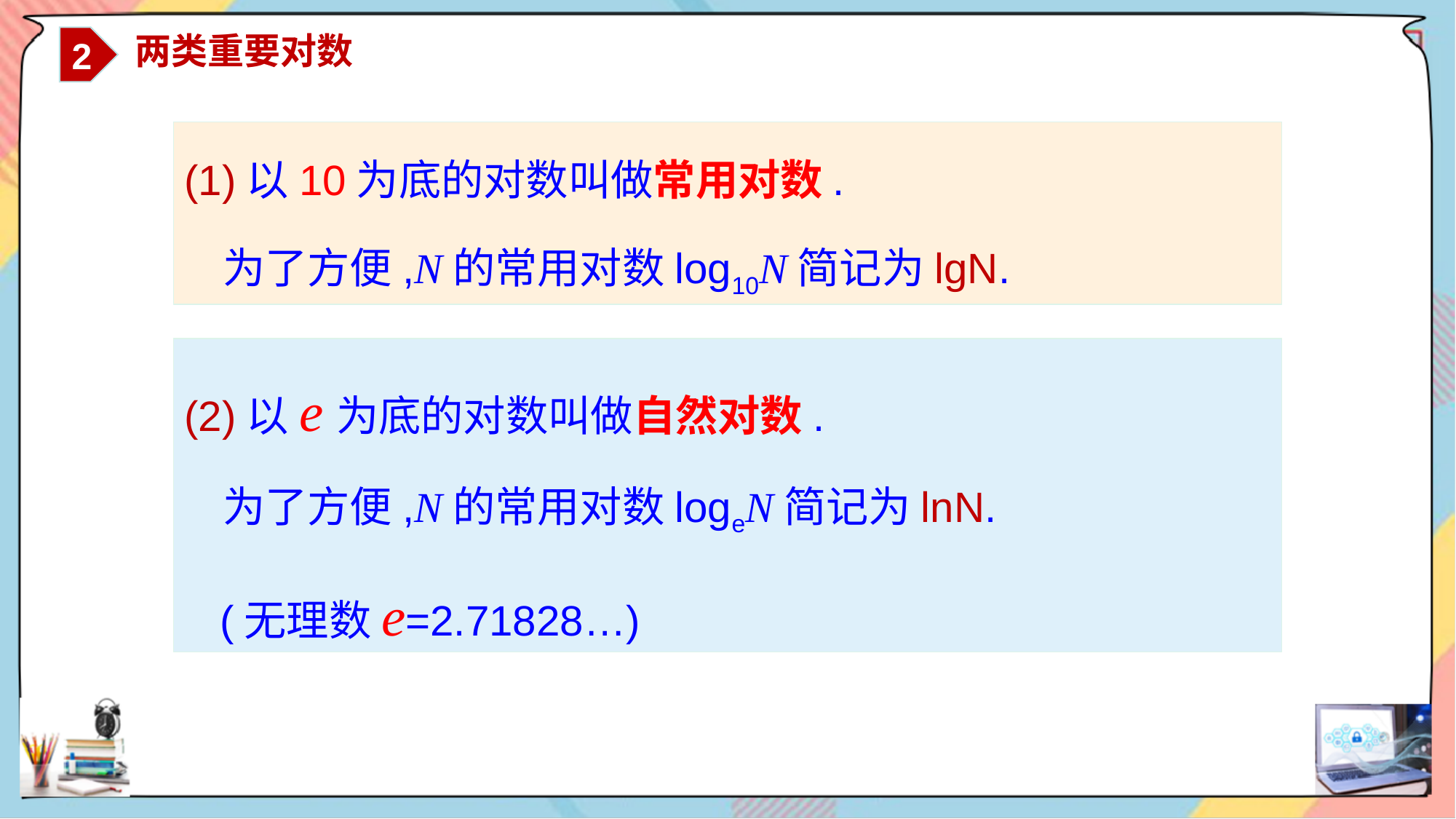

2
 两类重要对数
(1)以10为底的对数叫做常用对数.
   为了方便,N的常用对数log10N简记为lgN.
(2)以e为底的对数叫做自然对数.
   为了方便,N的常用对数logeN简记为lnN.
   (无理数e=2.71828…)